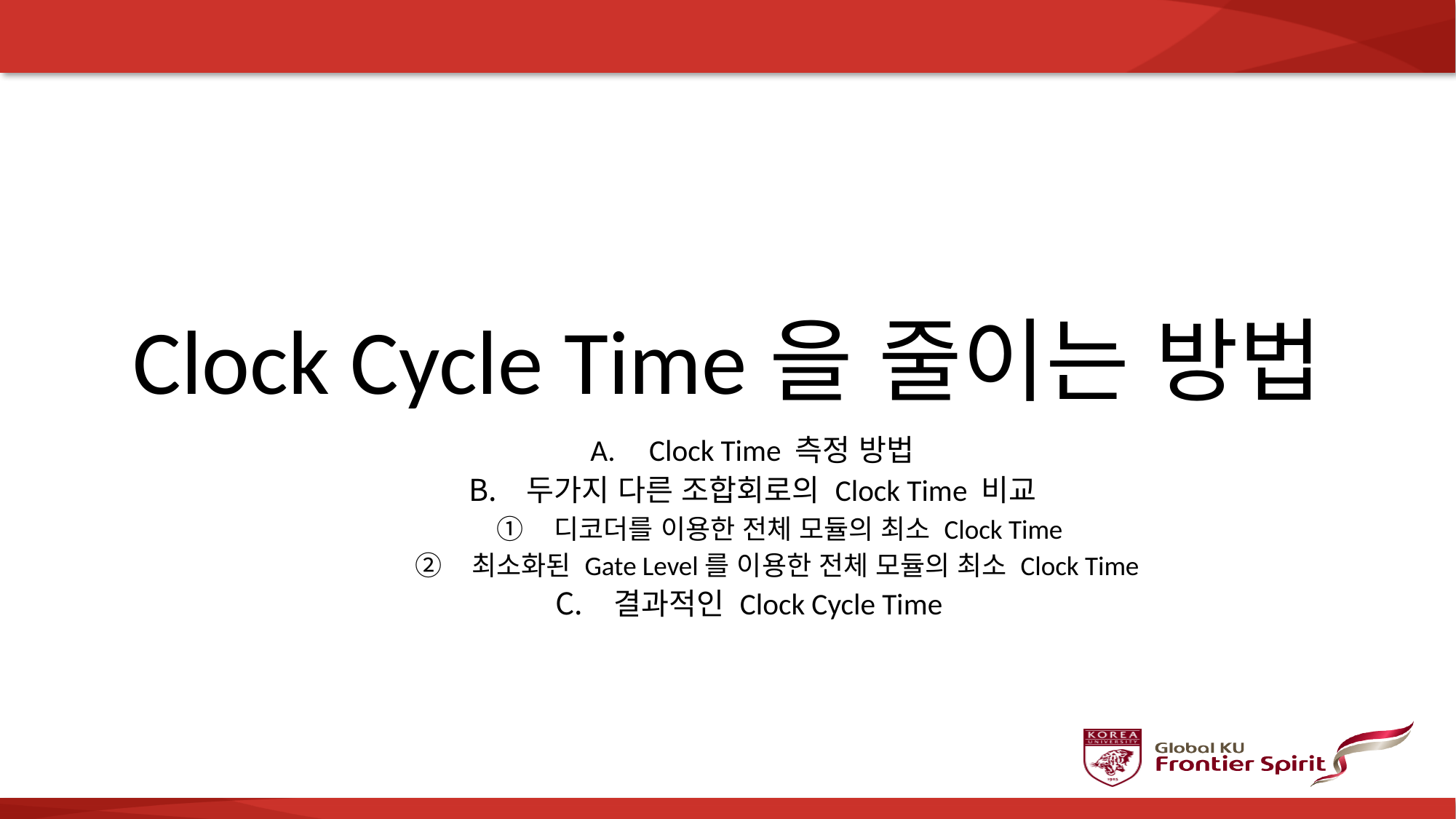

# Clock Cycle Time을 줄이는 방법
Clock Time 측정 방법
두가지 다른 조합회로의 Clock Time 비교
디코더를 이용한 전체 모듈의 최소 Clock Time
최소화된 Gate Level를 이용한 전체 모듈의 최소 Clock Time
결과적인 Clock Cycle Time